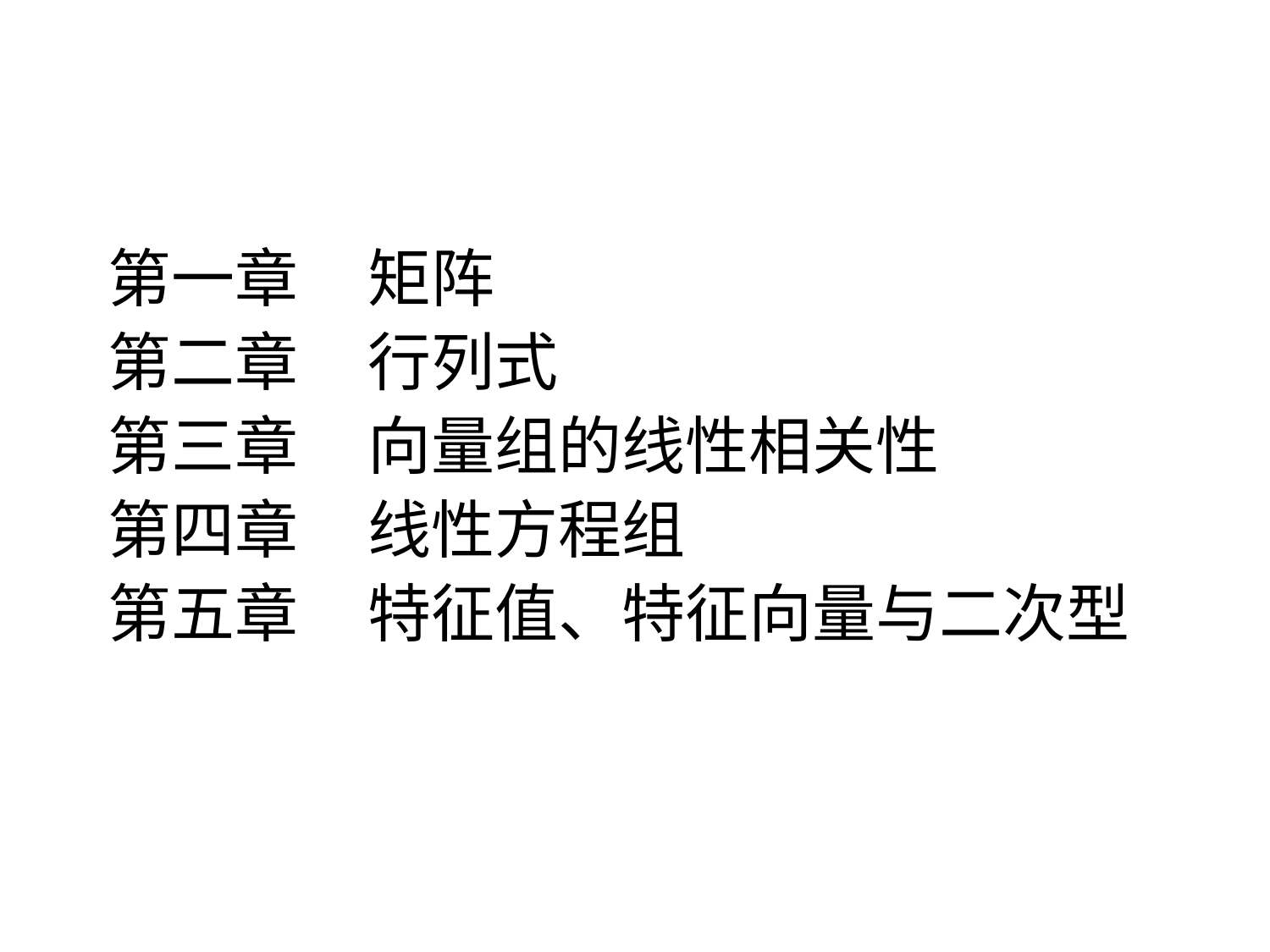

# 第一章    矩阵 第二章    行列式 第三章    向量组的线性相关性 第四章    线性方程组 第五章    特征值、特征向量与二次型